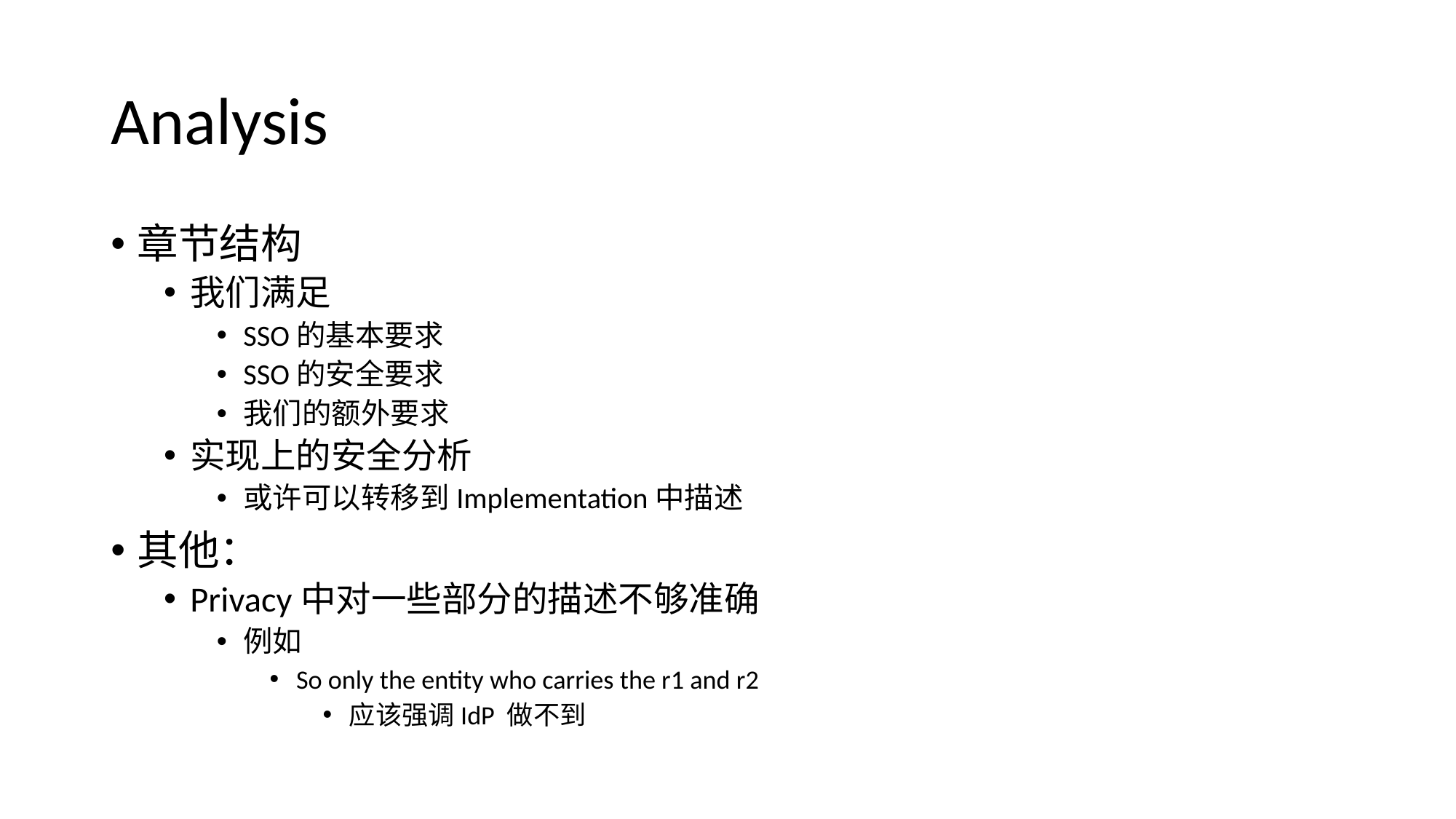

# Analysis
章节结构
我们满足
SSO的基本要求
SSO的安全要求
我们的额外要求
实现上的安全分析
或许可以转移到Implementation中描述
其他：
Privacy中对一些部分的描述不够准确
例如
So only the entity who carries the r1 and r2
应该强调IdP 做不到